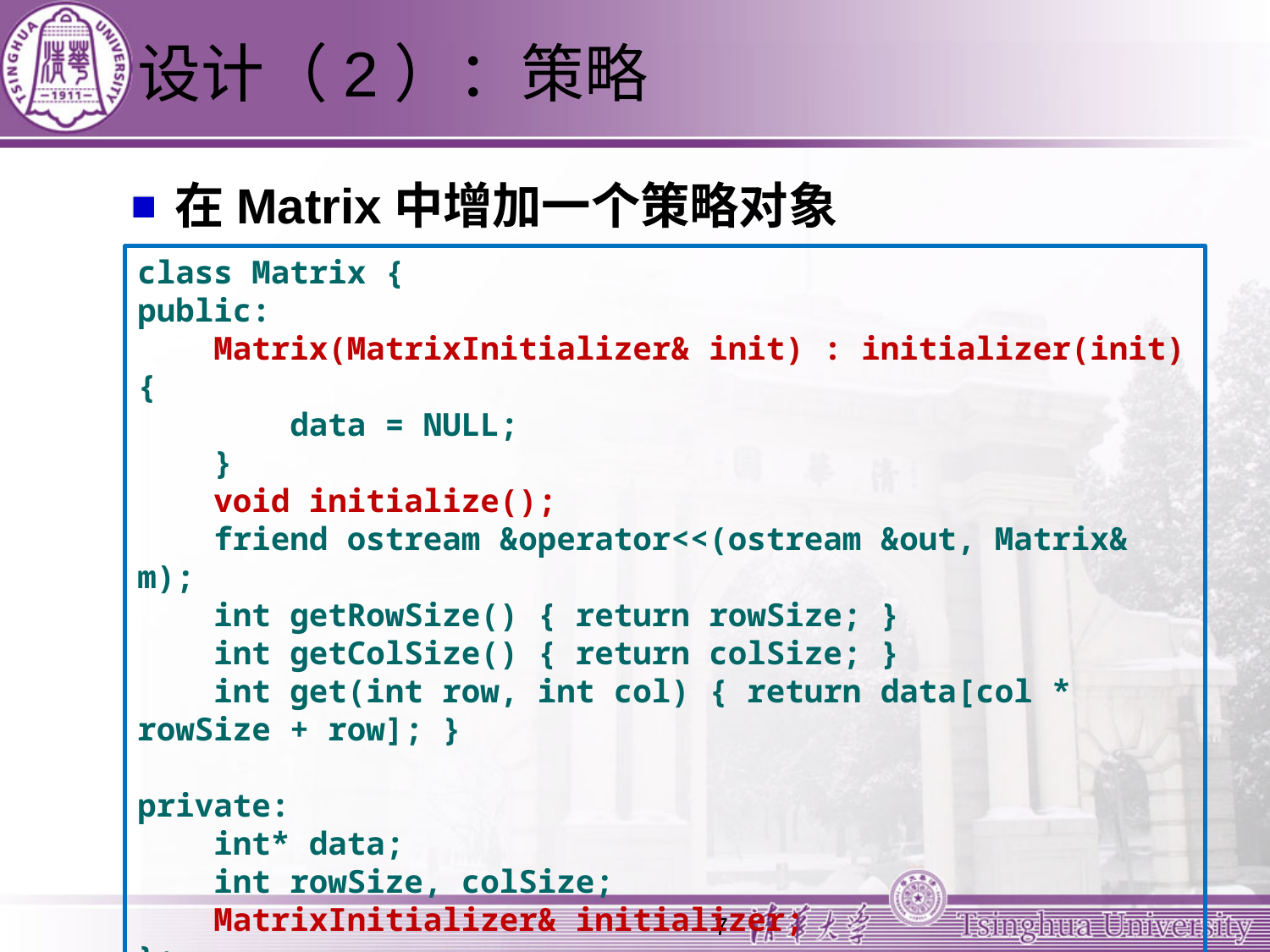

# 设计（2）：策略
在Matrix中增加一个策略对象
class Matrix {
public:
    Matrix(MatrixInitializer& init) : initializer(init) {
        data = NULL;
    }
    void initialize();
    friend ostream &operator<<(ostream &out, Matrix& m);
    int getRowSize() { return rowSize; }
    int getColSize() { return colSize; }
    int get(int row, int col) { return data[col * rowSize + row]; }

private:
    int* data;
    int rowSize, colSize;
    MatrixInitializer& initializer;
};
7